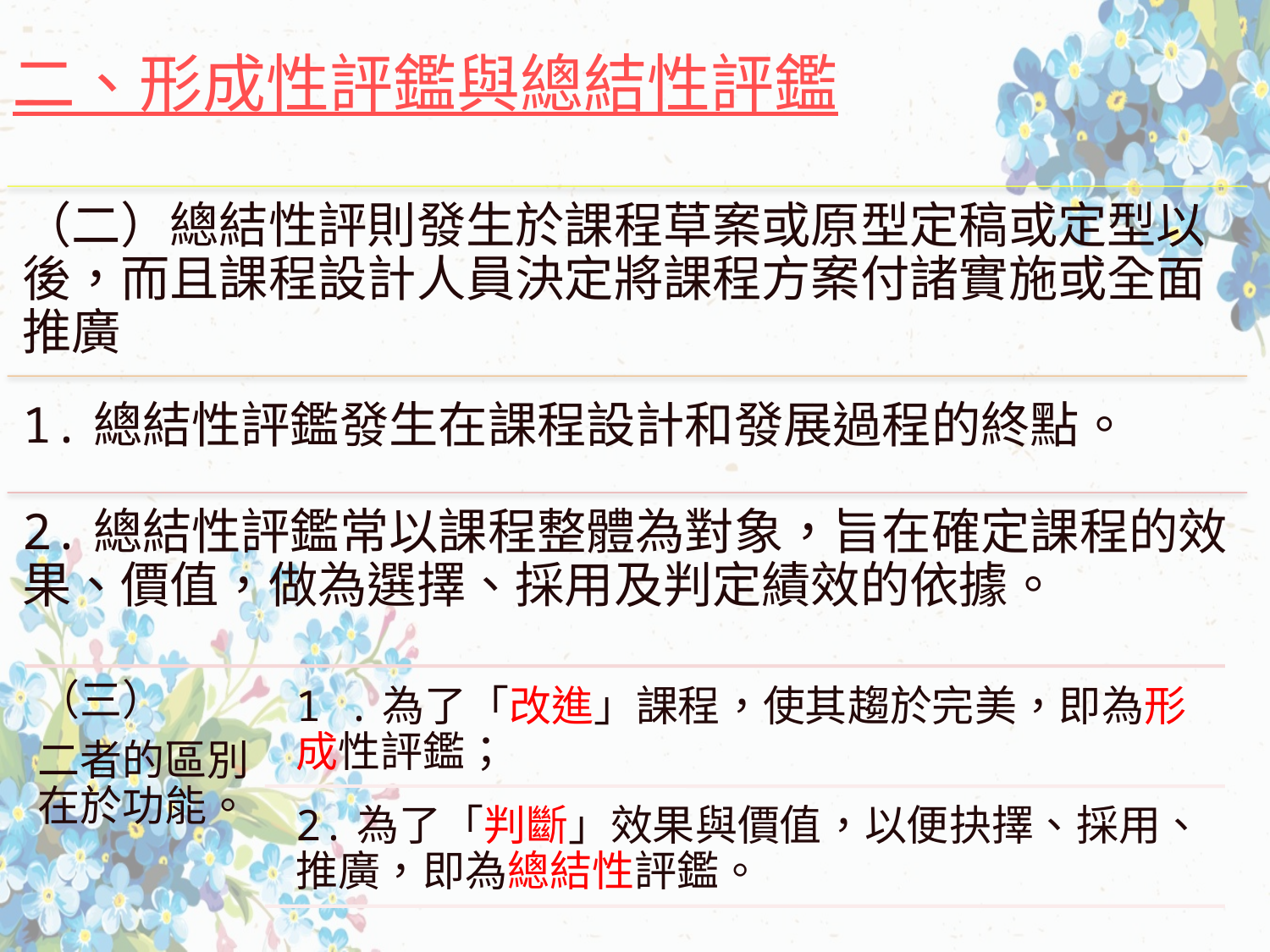

二、形成性評鑑與總結性評鑑
（二）總結性評則發生於課程草案或原型定稿或定型以後，而且課程設計人員決定將課程方案付諸實施或全面推廣
1.總結性評鑑發生在課程設計和發展過程的終點。
2.總結性評鑑常以課程整體為對象，旨在確定課程的效果、價值，做為選擇、採用及判定績效的依據。
（三）
二者的區別在於功能。
1 .為了「改進」課程，使其趨於完美，即為形成性評鑑；
2.為了「判斷」效果與價值，以便抉擇、採用、推廣，即為總結性評鑑。